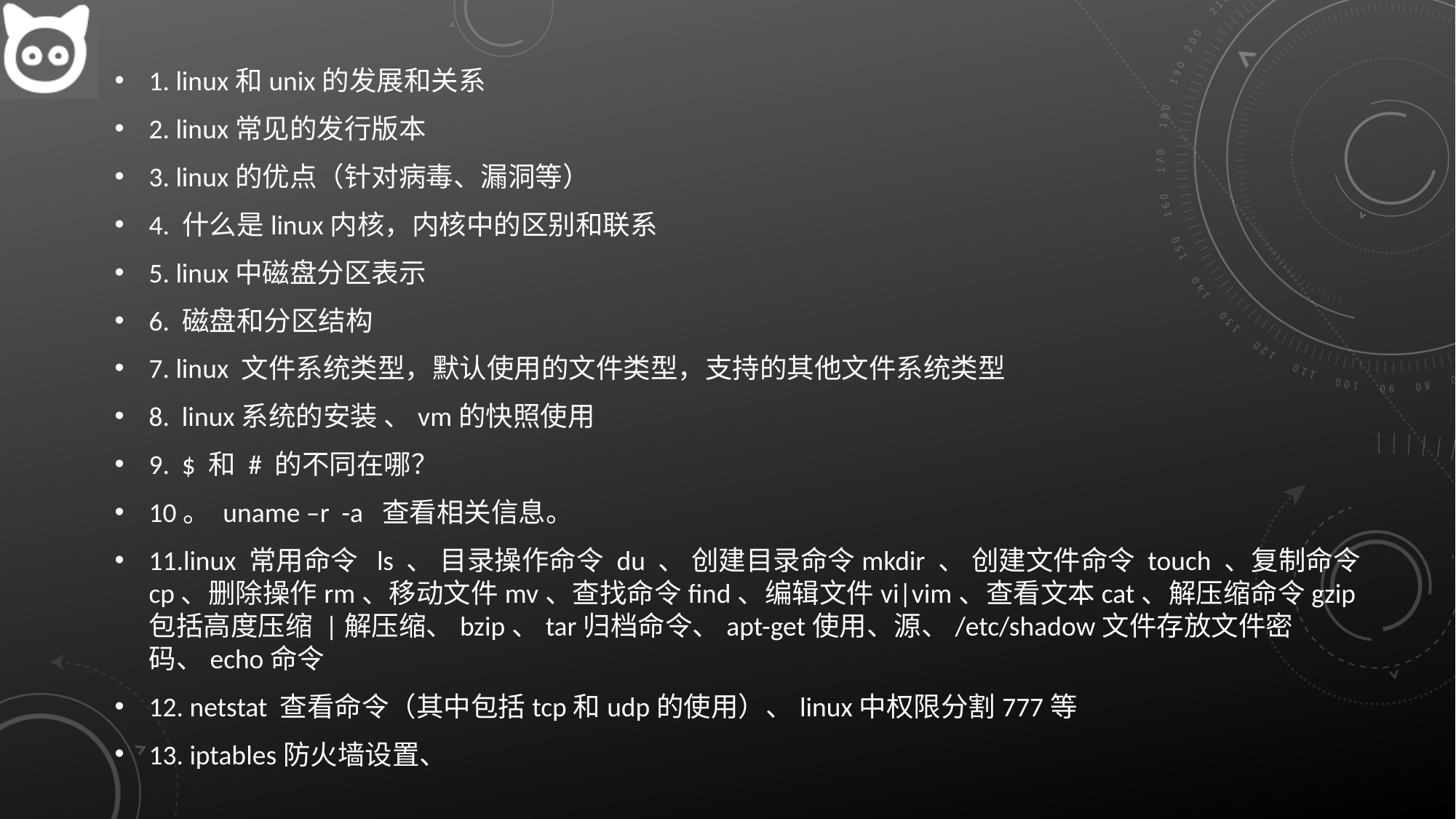

1. linux和unix的发展和关系
2. linux常见的发行版本
3. linux的优点（针对病毒、漏洞等）
4. 什么是linux内核，内核中的区别和联系
5. linux中磁盘分区表示
6. 磁盘和分区结构
7. linux 文件系统类型，默认使用的文件类型，支持的其他文件系统类型
8.  linux系统的安装 、vm的快照使用
9.  $ 和 # 的不同在哪？
10。 uname –r  -a  查看相关信息。
11.linux 常用命令  ls 、 目录操作命令 du 、 创建目录命令mkdir 、 创建文件命令 touch 、复制命令cp、删除操作rm、移动文件mv、查找命令find、编辑文件vi|vim、查看文本cat、解压缩命令gzip 包括高度压缩 |解压缩、bzip、tar归档命令、apt-get使用、源、/etc/shadow文件存放文件密码、echo命令
12. netstat 查看命令（其中包括tcp和udp的使用）、linux中权限分割777等
13. iptables防火墙设置、